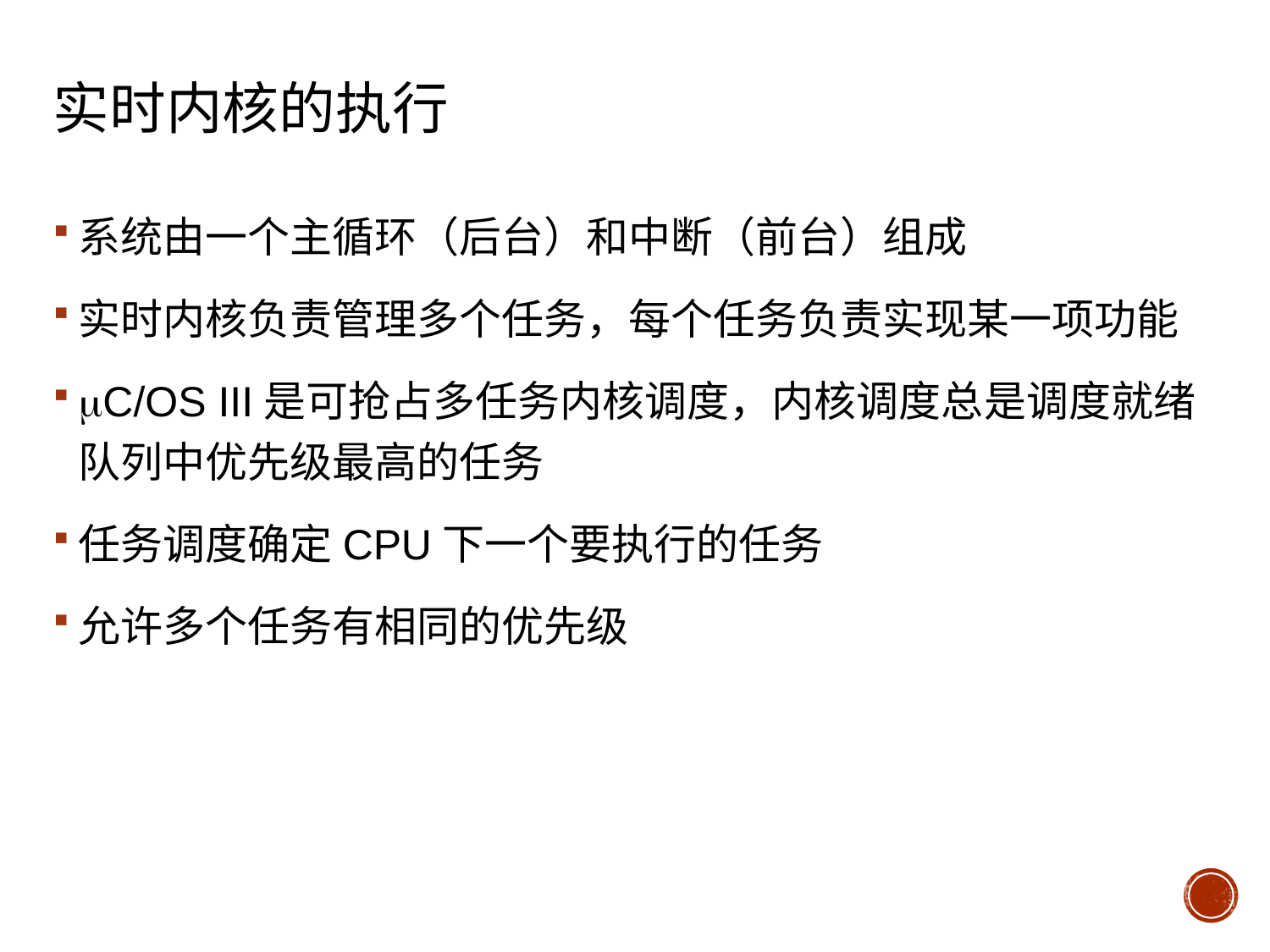

# 实时内核的执行
系统由一个主循环（后台）和中断（前台）组成
实时内核负责管理多个任务，每个任务负责实现某一项功能
μC/OS III是可抢占多任务内核调度，内核调度总是调度就绪队列中优先级最高的任务
任务调度确定CPU下一个要执行的任务
允许多个任务有相同的优先级